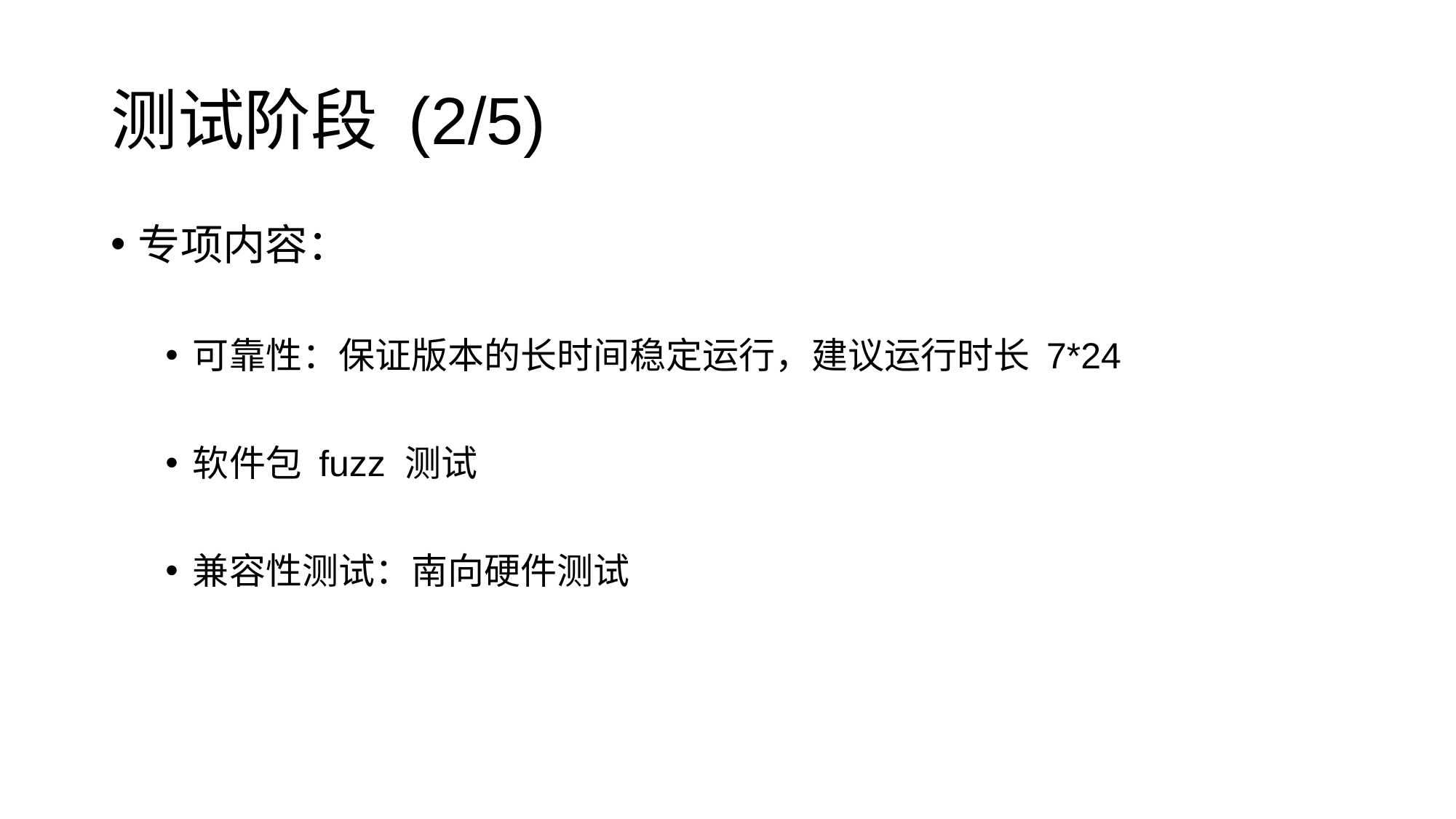

# 测试阶段 (2/5)
专项内容：

可靠性：保证版本的长时间稳定运行，建议运行时长 7*24

软件包 fuzz 测试

兼容性测试：南向硬件测试